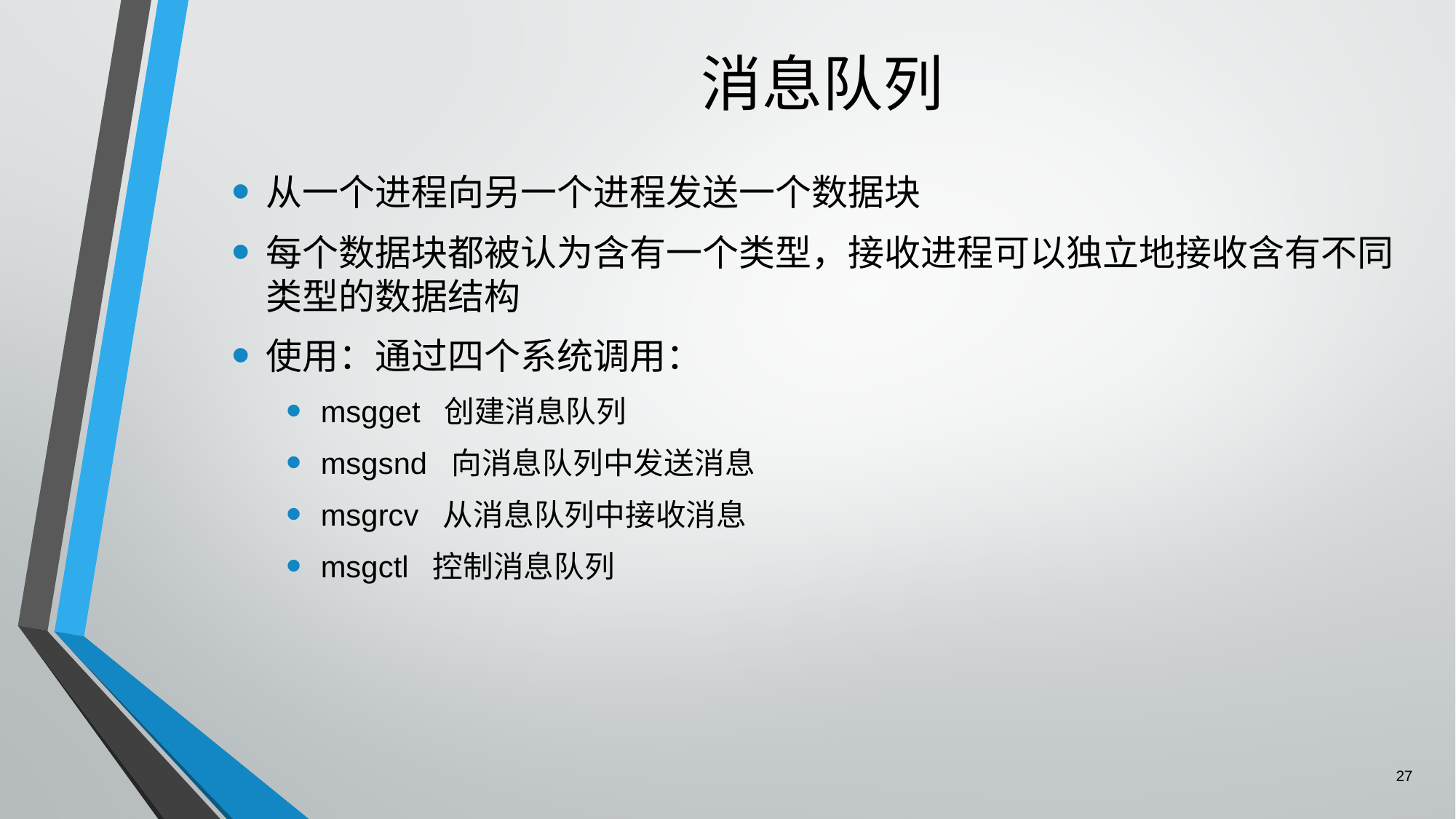

# 消息队列
从一个进程向另一个进程发送一个数据块
每个数据块都被认为含有一个类型，接收进程可以独立地接收含有不同类型的数据结构
使用：通过四个系统调用：
msgget  创建消息队列
msgsnd  向消息队列中发送消息
msgrcv  从消息队列中接收消息
msgctl  控制消息队列

27